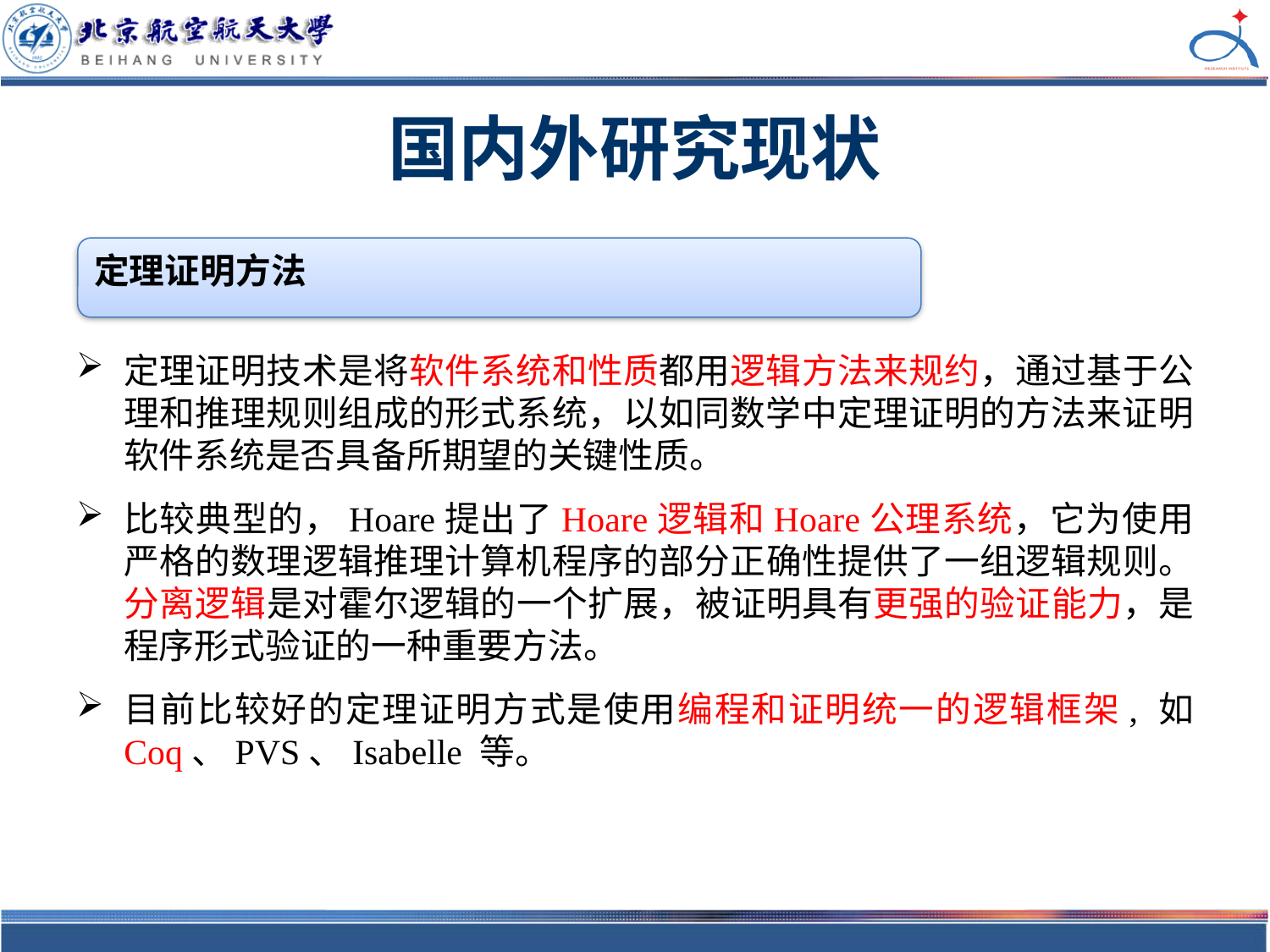

# 国内外研究现状

定理证明技术是将软件系统和性质都用逻辑方法来规约，通过基于公理和推理规则组成的形式系统，以如同数学中定理证明的方法来证明软件系统是否具备所期望的关键性质。
比较典型的，Hoare提出了Hoare逻辑和Hoare公理系统，它为使用严格的数理逻辑推理计算机程序的部分正确性提供了一组逻辑规则。分离逻辑是对霍尔逻辑的一个扩展，被证明具有更强的验证能力，是程序形式验证的一种重要方法。
目前比较好的定理证明方式是使用编程和证明统一的逻辑框架, 如 Coq、PVS、Isabelle 等。

定理证明方法